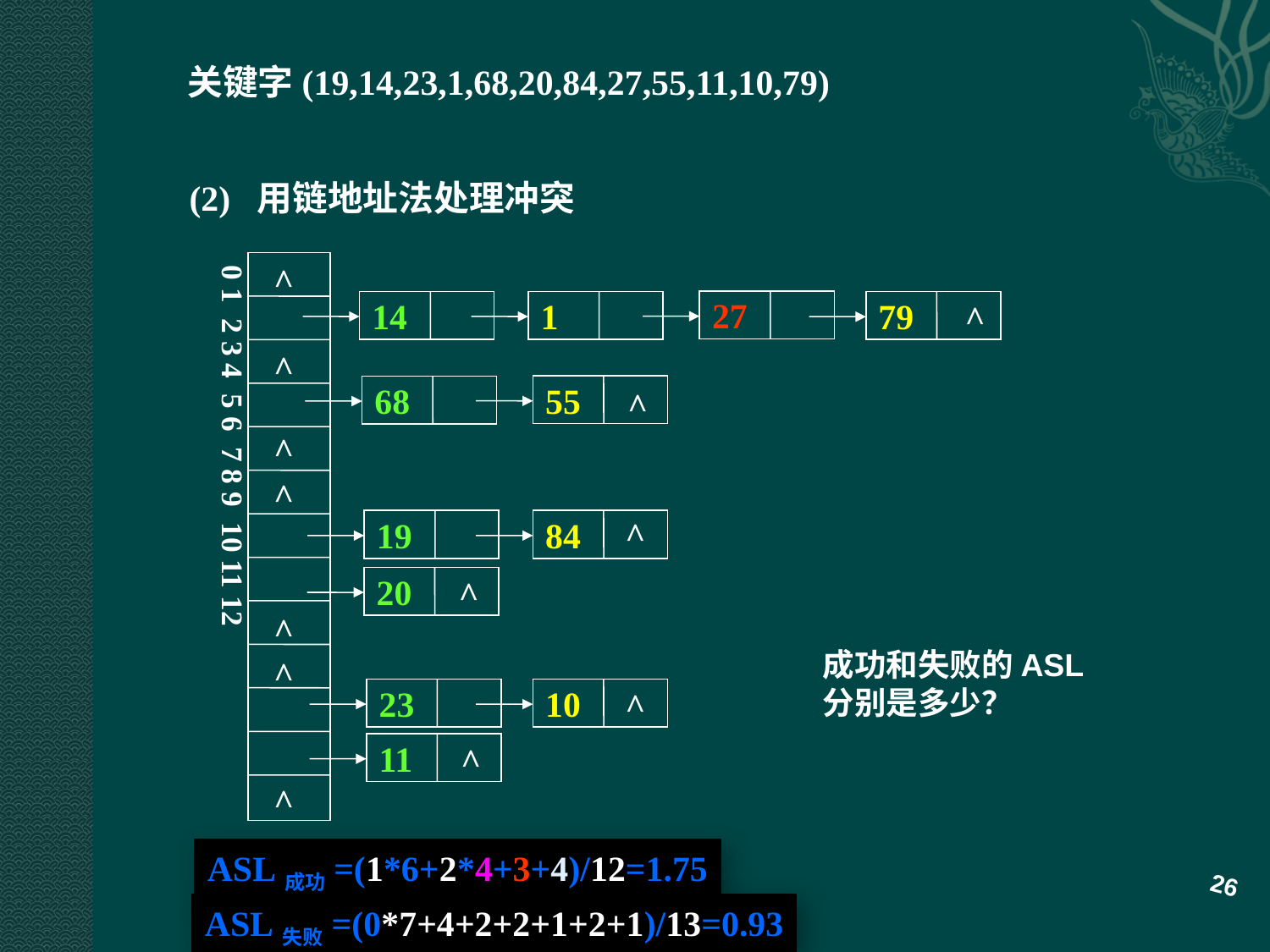

关键字(19,14,23,1,68,20,84,27,55,11,10,79)
(2)  用链地址法处理冲突

^
0 1  2 3 4  5 6  7 8 9  10 11 12
^
27

14

1

79

^
55

68

^
^
^
^
19

84

^
20

^
^
^
23

10

^
11

^
成功和失败的ASL分别是多少？
ASL成功=(1*6+2*4+3+4)/12=1.75
26
ASL失败=(0*7+4+2+2+1+2+1)/13=0.93